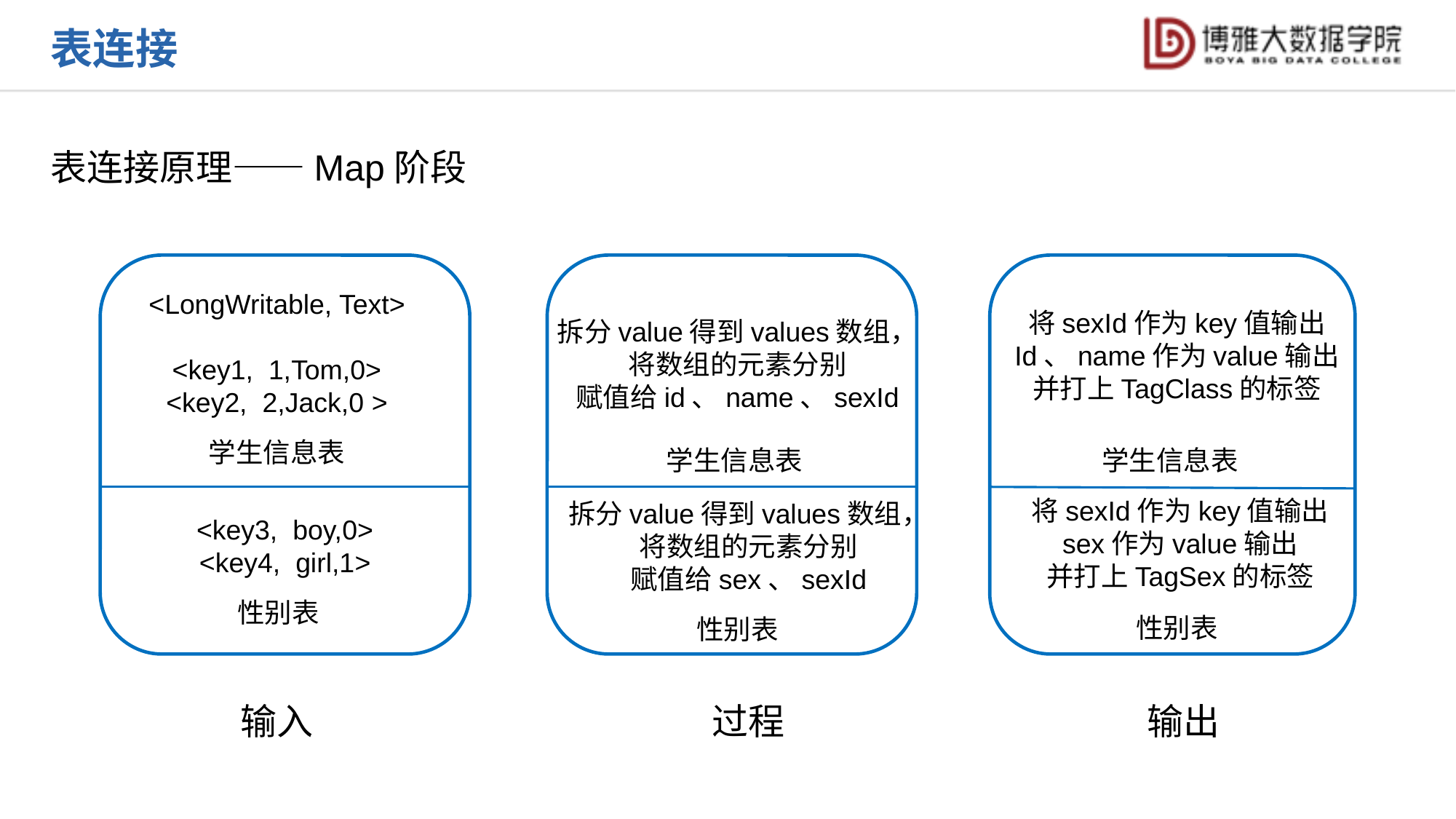

表连接
表连接原理——Map阶段

<LongWritable, Text>

<key1,  1,Tom,0>
<key2,  2,Jack,0 >
将sexId作为key值输出
Id、name作为value输出
并打上TagClass的标签
拆分value得到values数组，
将数组的元素分别
赋值给id、name、sexId
学生信息表
学生信息表
学生信息表

<key3,  boy,0>
<key4,  girl,1>
将sexId作为key值输出
sex作为value输出
并打上TagSex的标签
拆分value得到values数组，
将数组的元素分别
赋值给sex、sexId
性别表
性别表
性别表
输出
过程
输入